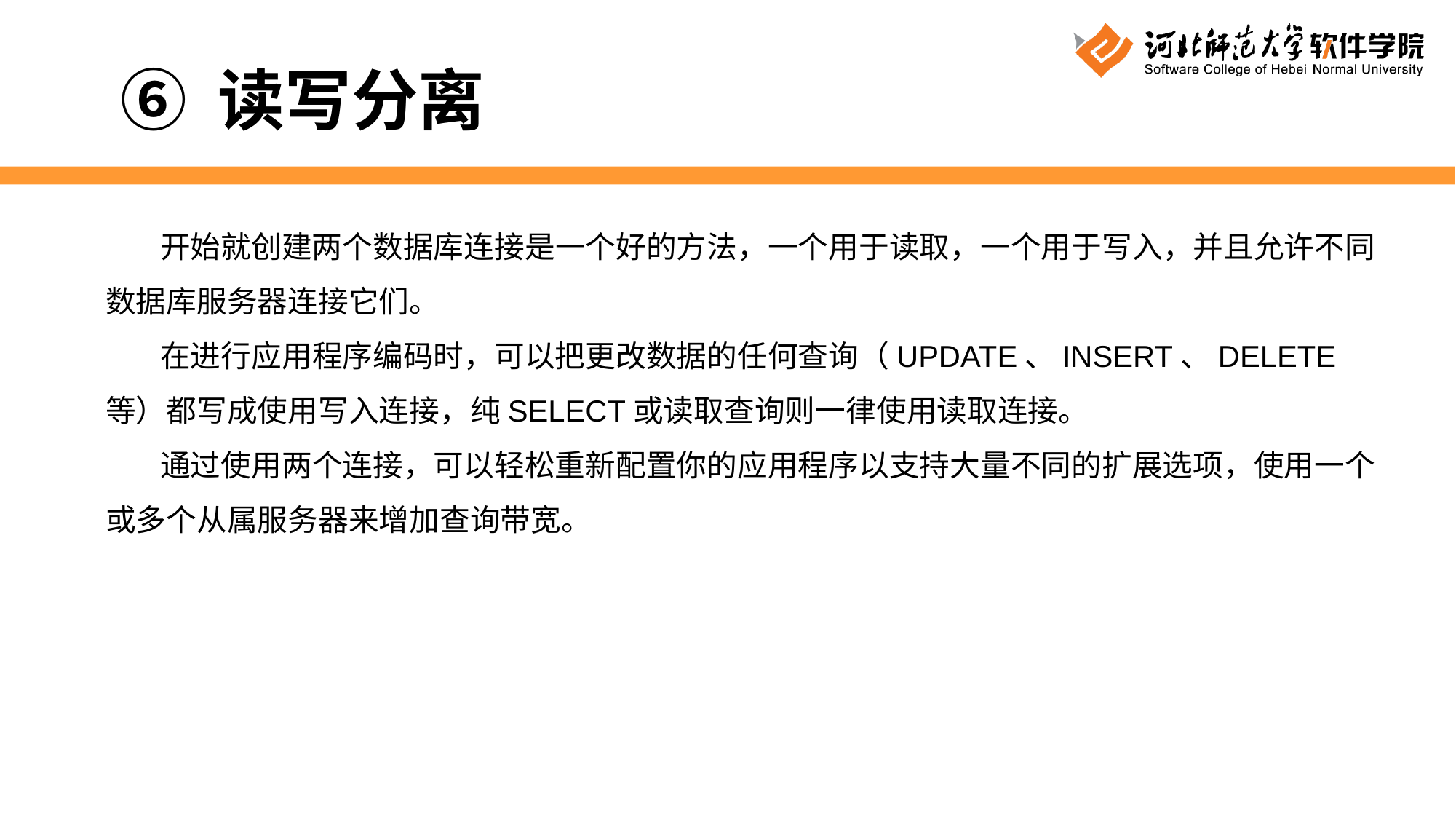

⑥ 读写分离
开始就创建两个数据库连接是一个好的方法，一个用于读取，一个用于写入，并且允许不同数据库服务器连接它们。
在进行应用程序编码时，可以把更改数据的任何查询（UPDATE、INSERT、DELETE等）都写成使用写入连接，纯SELECT或读取查询则一律使用读取连接。
通过使用两个连接，可以轻松重新配置你的应用程序以支持大量不同的扩展选项，使用一个或多个从属服务器来增加查询带宽。